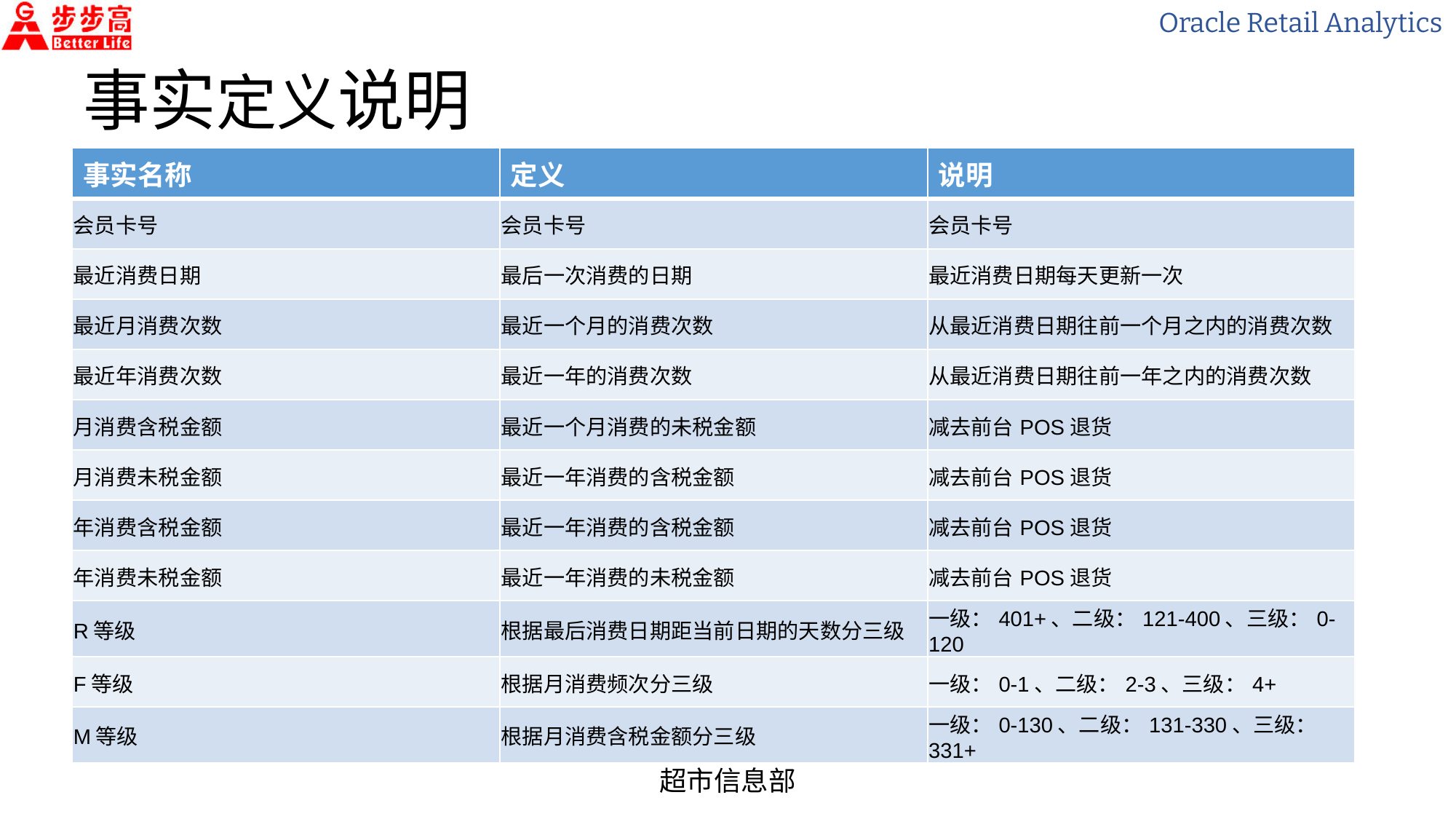

# 事实定义说明
| 事实名称 | 定义 | 说明 |
| --- | --- | --- |
| 会员卡号 | 会员卡号 | 会员卡号 |
| 最近消费日期 | 最后一次消费的日期 | 最近消费日期每天更新一次 |
| 最近月消费次数 | 最近一个月的消费次数 | 从最近消费日期往前一个月之内的消费次数 |
| 最近年消费次数 | 最近一年的消费次数 | 从最近消费日期往前一年之内的消费次数 |
| 月消费含税金额 | 最近一个月消费的未税金额 | 减去前台POS退货 |
| 月消费未税金额 | 最近一年消费的含税金额 | 减去前台POS退货 |
| 年消费含税金额 | 最近一年消费的含税金额 | 减去前台POS退货 |
| 年消费未税金额 | 最近一年消费的未税金额 | 减去前台POS退货 |
| R等级 | 根据最后消费日期距当前日期的天数分三级 | 一级：401+、二级：121-400、三级：0-120 |
| F等级 | 根据月消费频次分三级 | 一级：0-1、二级：2-3、三级：4+ |
| M等级 | 根据月消费含税金额分三级 | 一级：0-130、二级：131-330、三级：331+ |